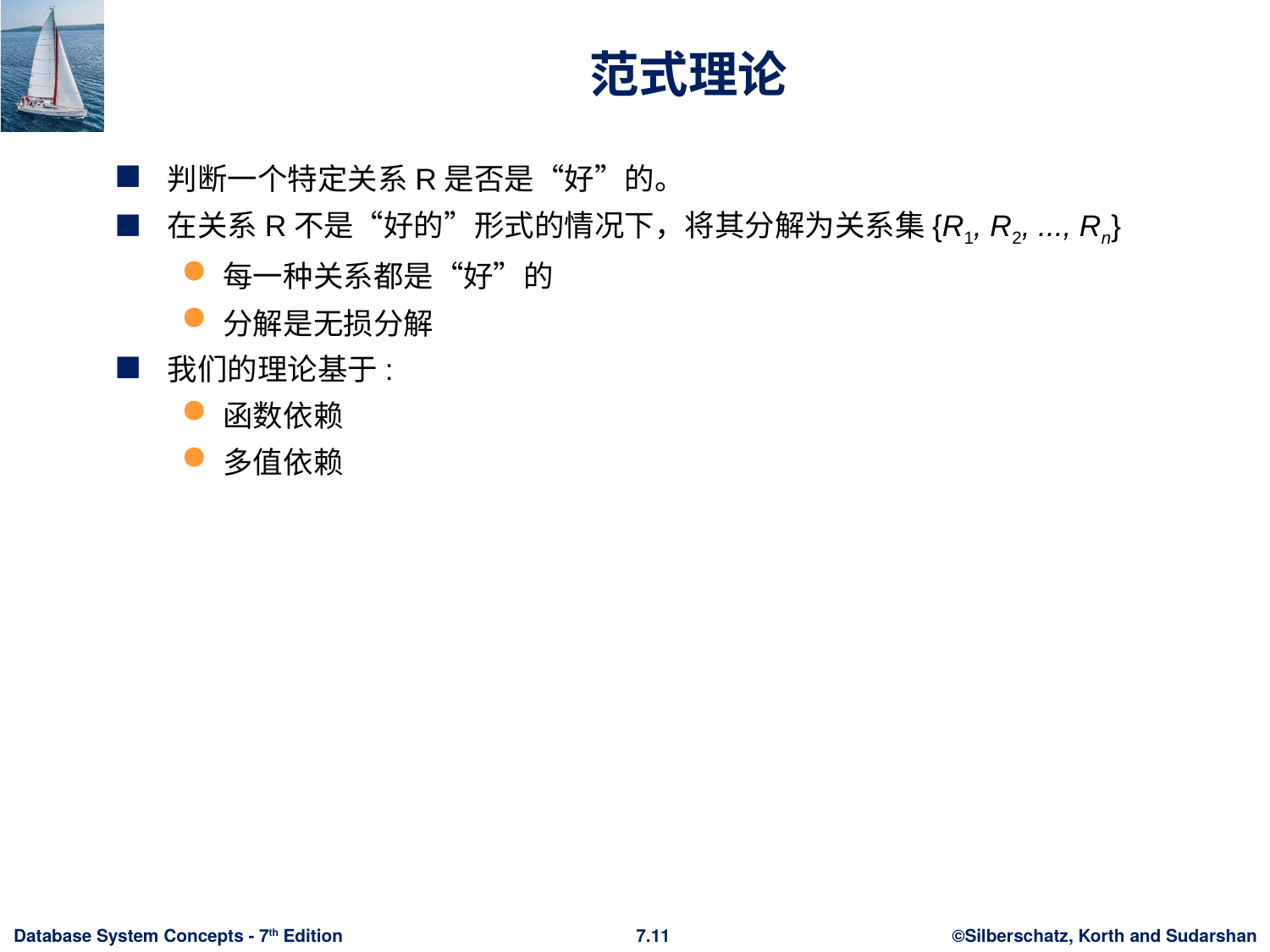

# 范式理论
判断一个特定关系R是否是“好”的。
在关系R不是“好的”形式的情况下，将其分解为关系集{R1, R2, ..., Rn}
每一种关系都是“好”的
分解是无损分解
我们的理论基于:
函数依赖
多值依赖